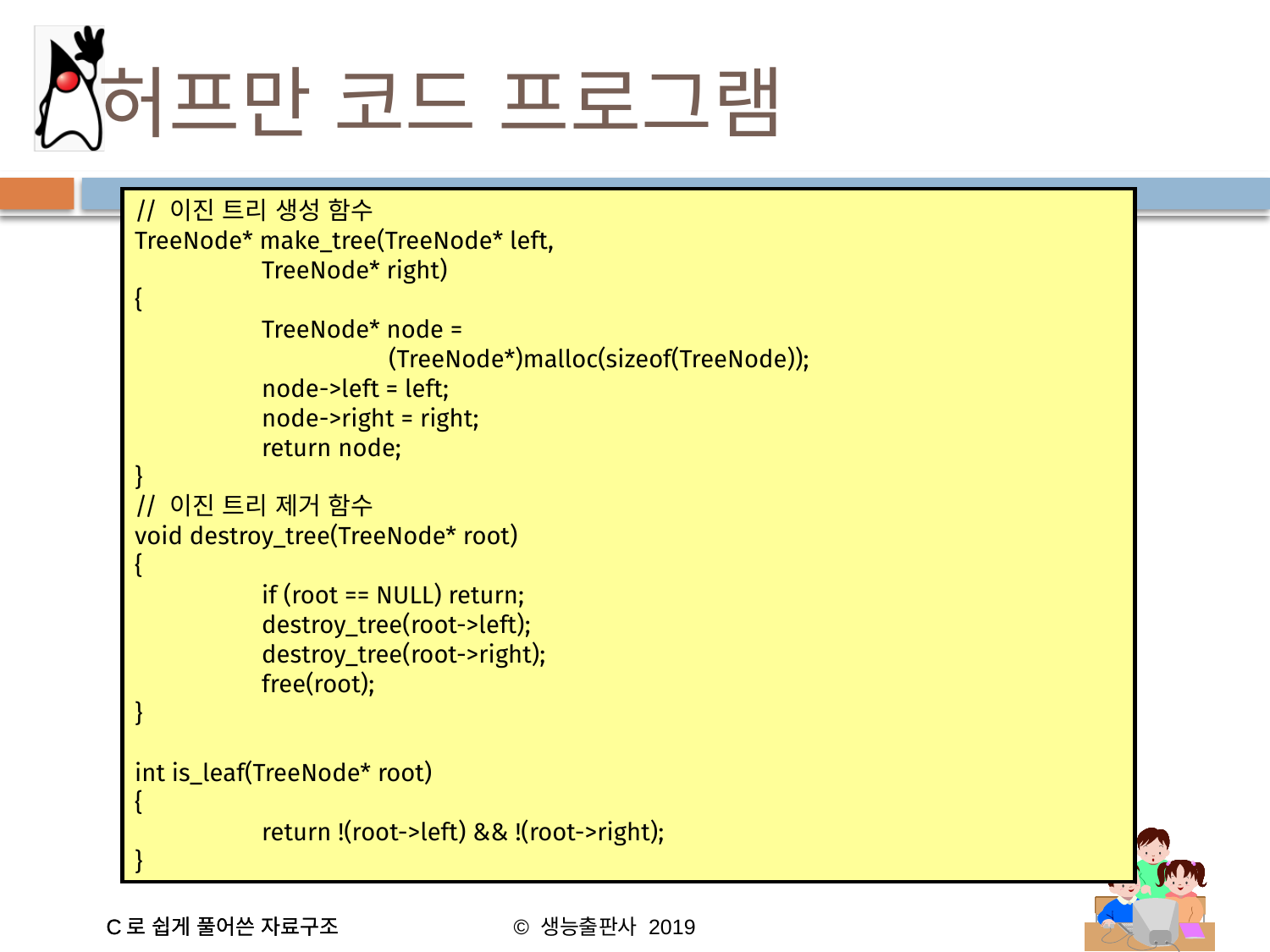

# 허프만 코드 프로그램
// 이진 트리 생성 함수
TreeNode* make_tree(TreeNode* left,
	TreeNode* right)
{
	TreeNode* node =
		(TreeNode*)malloc(sizeof(TreeNode));
	node->left = left;
	node->right = right;
	return node;
}
// 이진 트리 제거 함수
void destroy_tree(TreeNode* root)
{
	if (root == NULL) return;
	destroy_tree(root->left);
	destroy_tree(root->right);
	free(root);
}

int is_leaf(TreeNode* root)
{
	return !(root->left) && !(root->right);
}